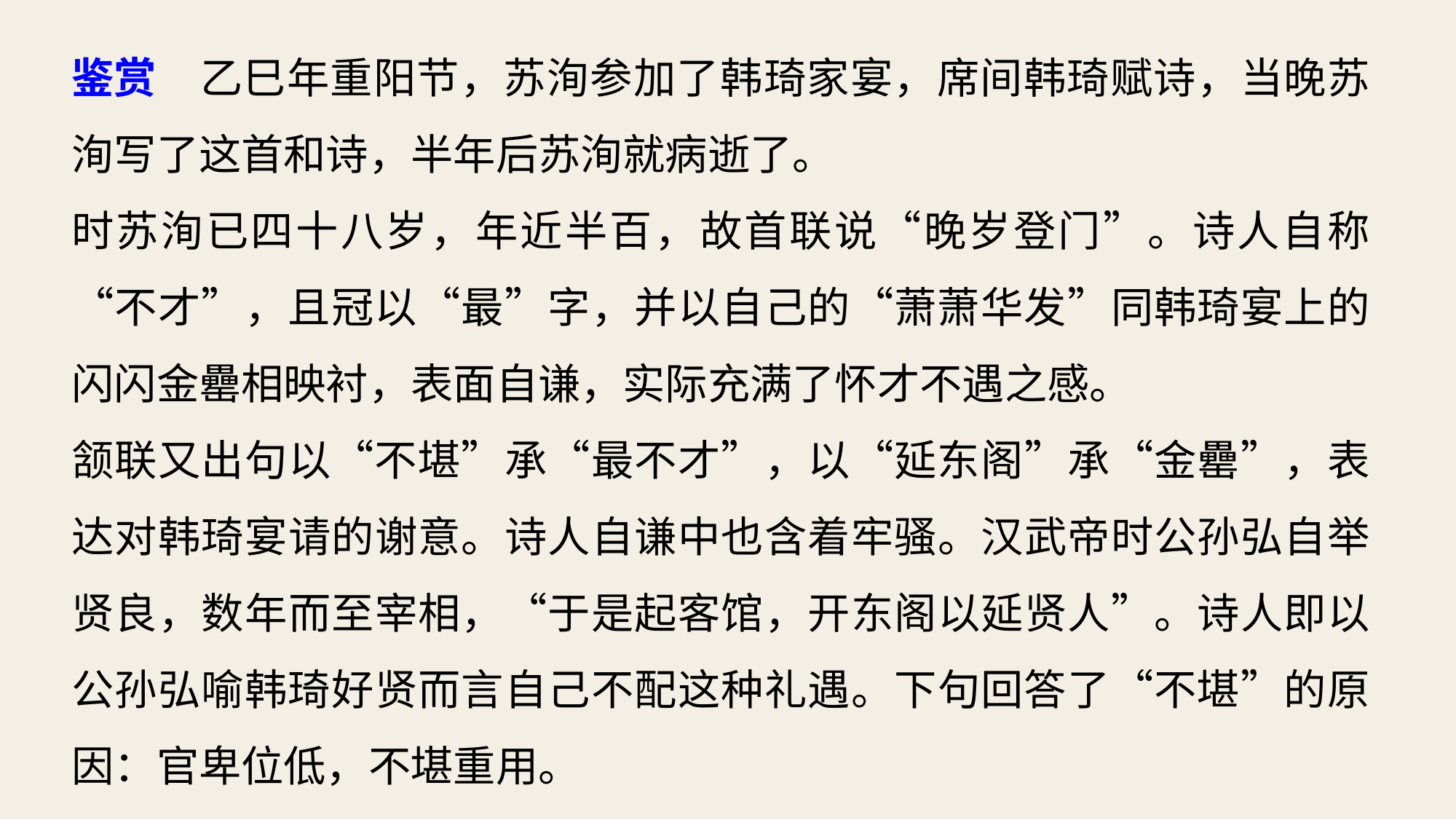

鉴赏　乙巳年重阳节，苏洵参加了韩琦家宴，席间韩琦赋诗，当晚苏洵写了这首和诗，半年后苏洵就病逝了。
时苏洵已四十八岁，年近半百，故首联说“晚岁登门”。诗人自称“不才”，且冠以“最”字，并以自己的“萧萧华发”同韩琦宴上的闪闪金罍相映衬，表面自谦，实际充满了怀才不遇之感。
颔联又出句以“不堪”承“最不才”，以“延东阁”承“金罍”，表达对韩琦宴请的谢意。诗人自谦中也含着牢骚。汉武帝时公孙弘自举贤良，数年而至宰相，“于是起客馆，开东阁以延贤人”。诗人即以公孙弘喻韩琦好贤而言自己不配这种礼遇。下句回答了“不堪”的原因：官卑位低，不堪重用。